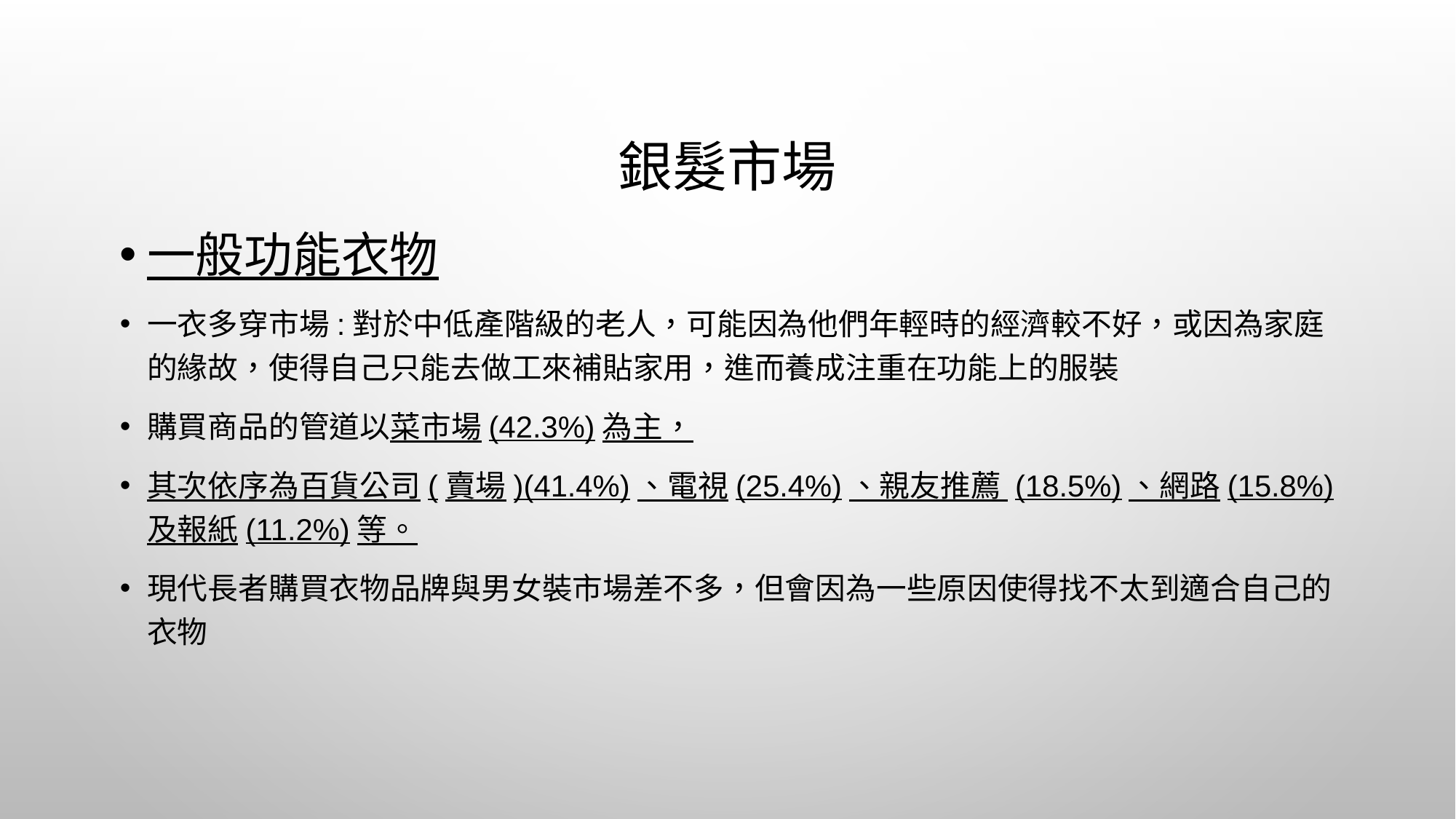

# 銀髮市場
一般功能衣物
一衣多穿市場:對於中低產階級的老人，可能因為他們年輕時的經濟較不好，或因為家庭的緣故，使得自己只能去做工來補貼家用，進而養成注重在功能上的服裝
購買商品的管道以菜市場(42.3%)為主，
其次依序為百貨公司(賣場)(41.4%)、電視(25.4%)、親友推薦 (18.5%)、網路(15.8%)及報紙(11.2%)等。
現代長者購買衣物品牌與男女裝市場差不多，但會因為一些原因使得找不太到適合自己的衣物